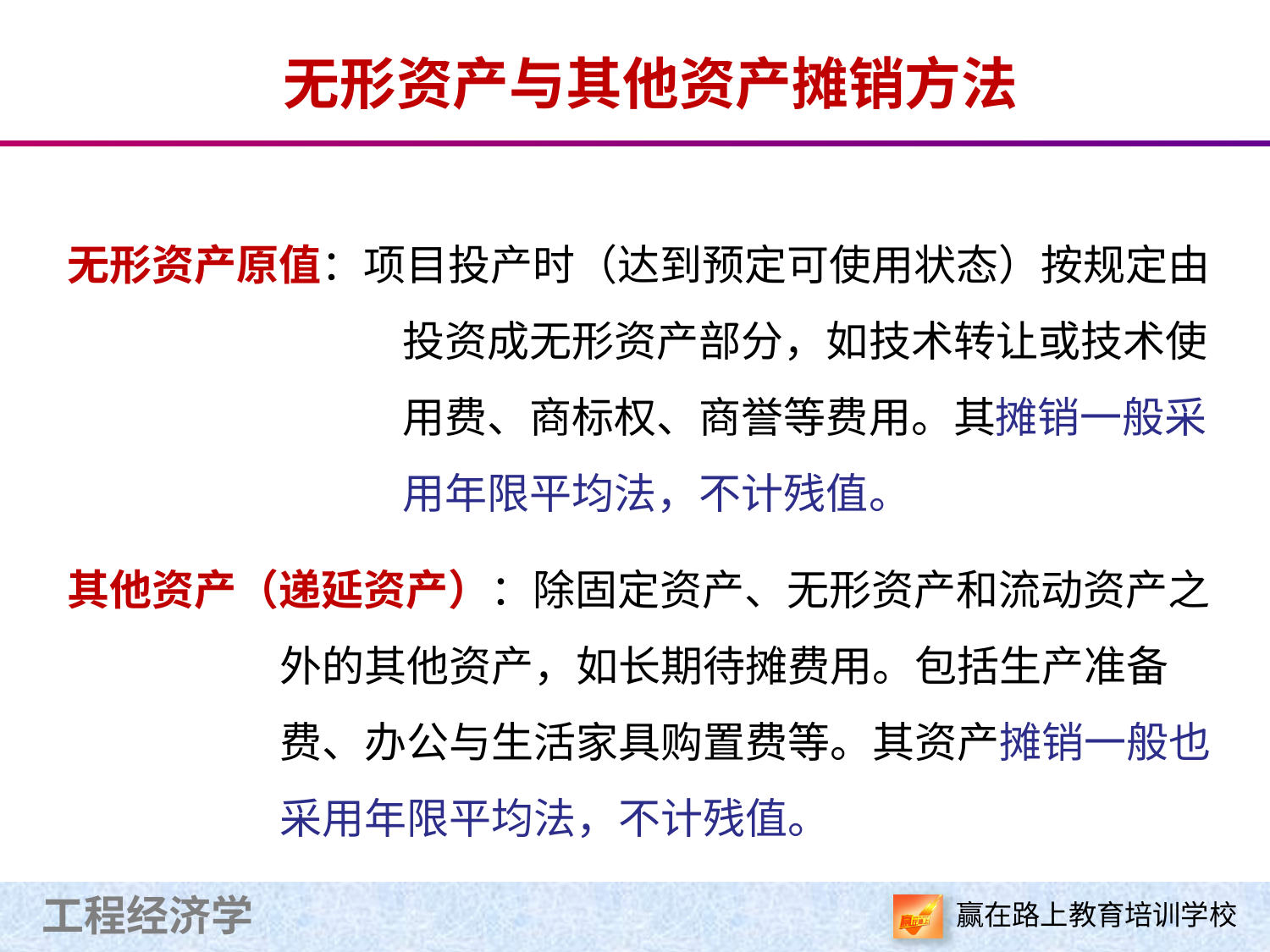

# 无形资产与其他资产摊销方法
无形资产原值：项目投产时（达到预定可使用状态）按规定由投资成无形资产部分，如技术转让或技术使用费、商标权、商誉等费用。其摊销一般采用年限平均法，不计残值。
其他资产（递延资产）：除固定资产、无形资产和流动资产之外的其他资产，如长期待摊费用。包括生产准备费、办公与生活家具购置费等。其资产摊销一般也采用年限平均法，不计残值。